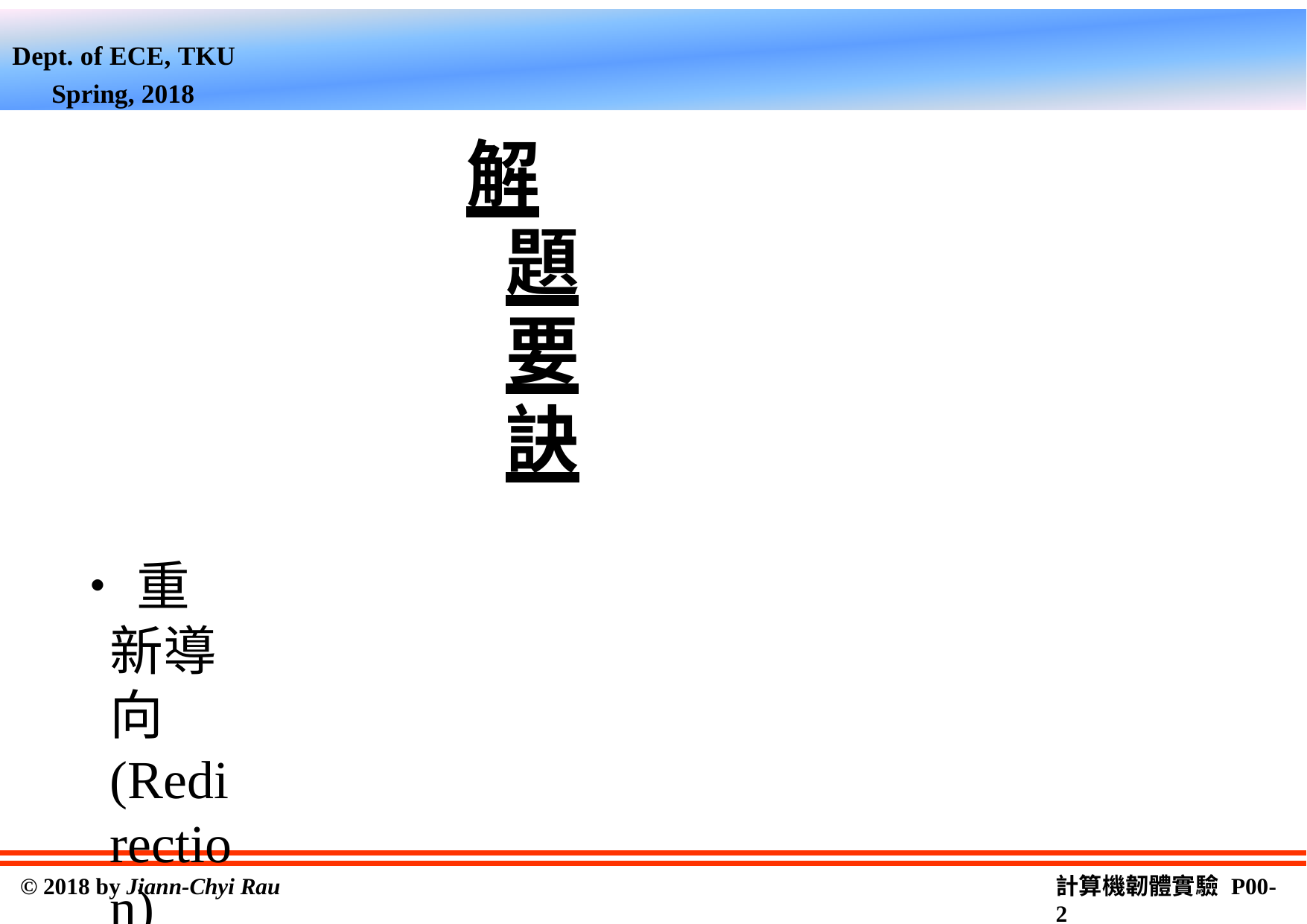

Dept. of ECE, TKU Spring, 2018
解題要訣

‧重新導向(Redirection)
‧執行時間的量測

計算機韌體實驗 P00-2
© 2018 by Jiann-Chyi Rau